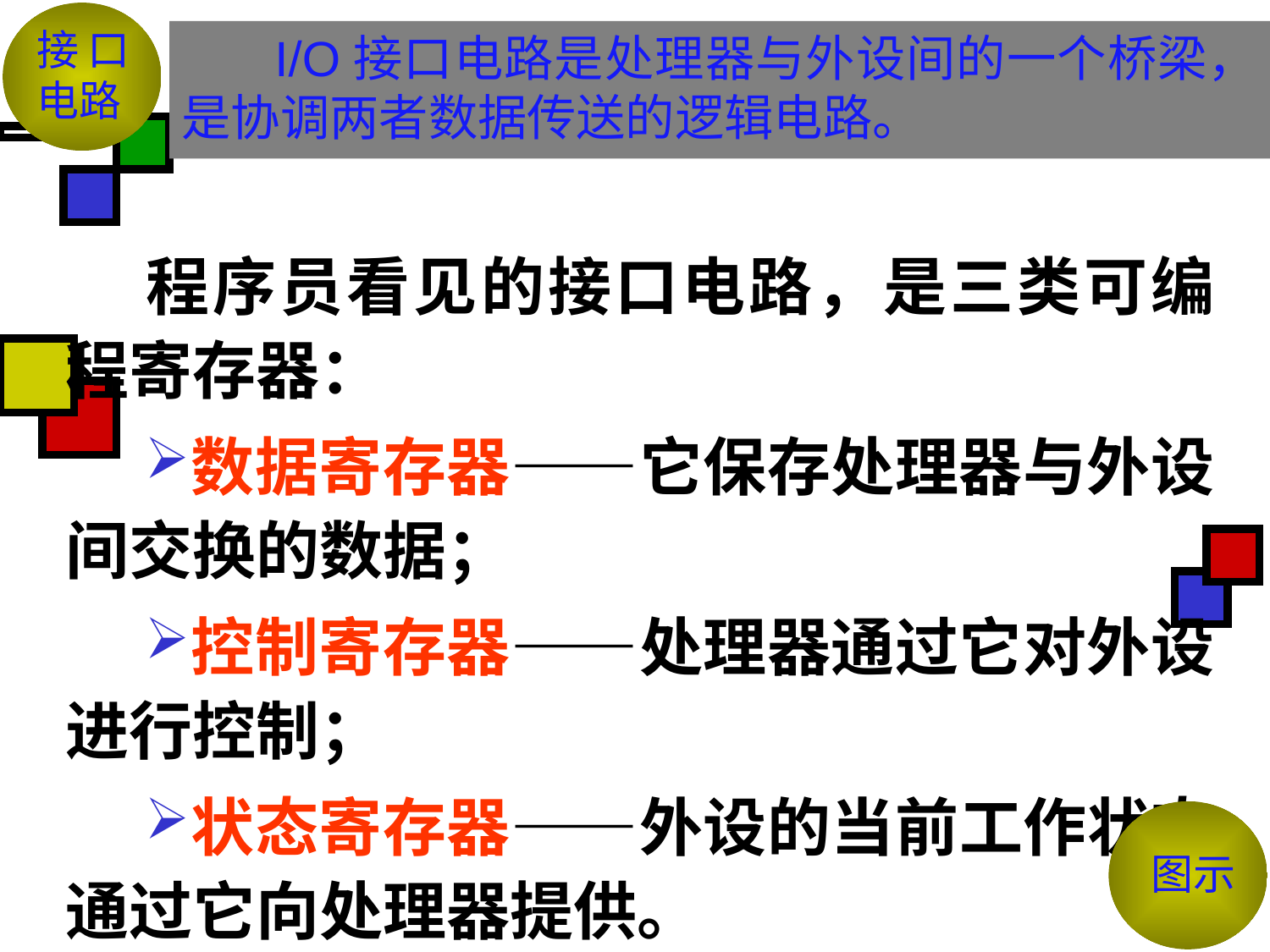

I/O接口电路是处理器与外设间的一个桥梁，是协调两者数据传送的逻辑电路。
# 接口 电路
程序员看见的接口电路，是三类可编程寄存器：
数据寄存器——它保存处理器与外设间交换的数据；
控制寄存器——处理器通过它对外设进行控制；
状态寄存器——外设的当前工作状态通过它向处理器提供。
在涉及外设操作的输入输出程序中，各种寄存器以I/O地址（端口）体现；对应三类寄存器分别被称为数据端口、控制端口和状态端口。

图示